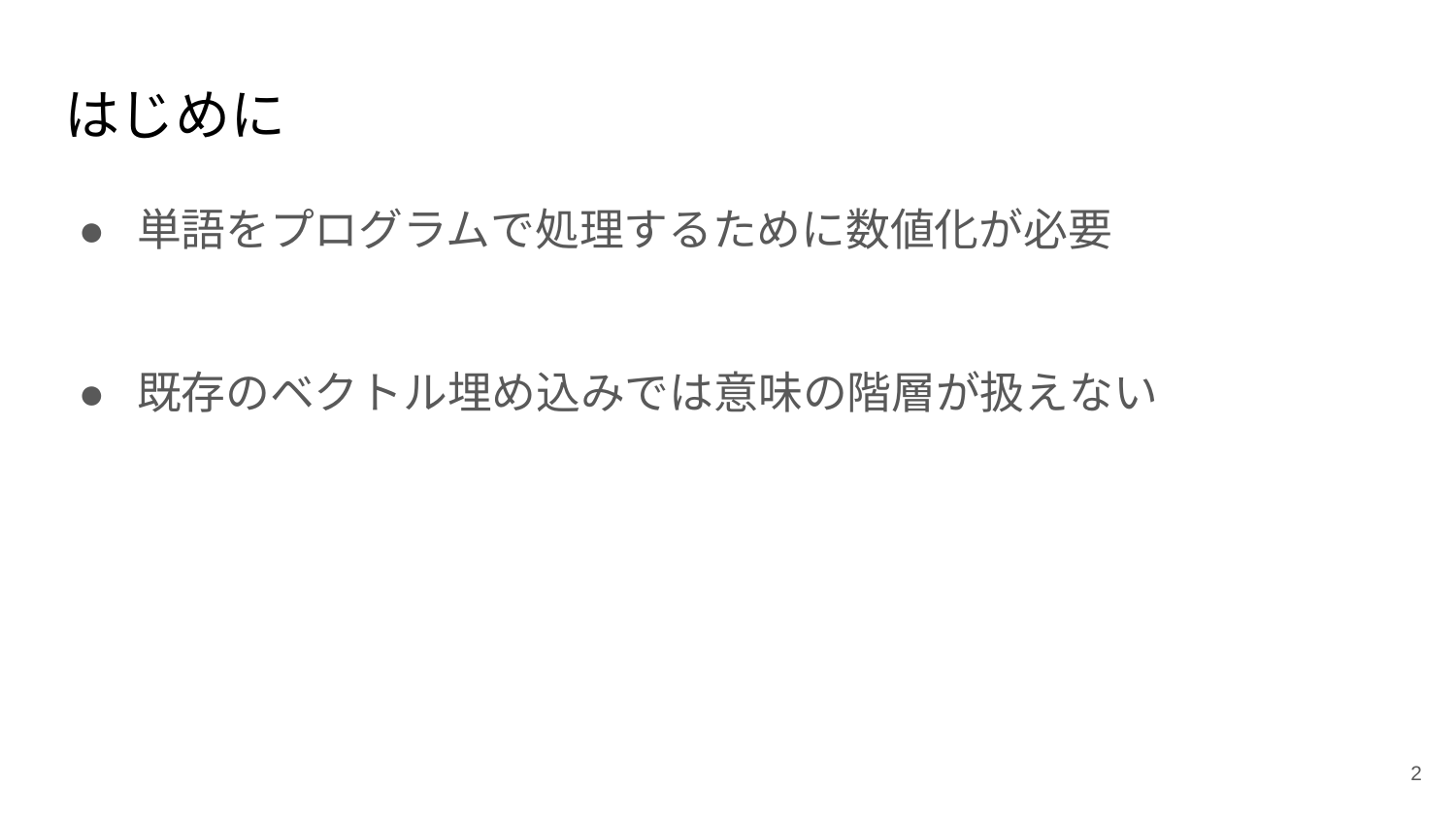

# はじめに
単語をプログラムで処理するために数値化が必要

既存のベクトル埋め込みでは意味の階層が扱えない
2